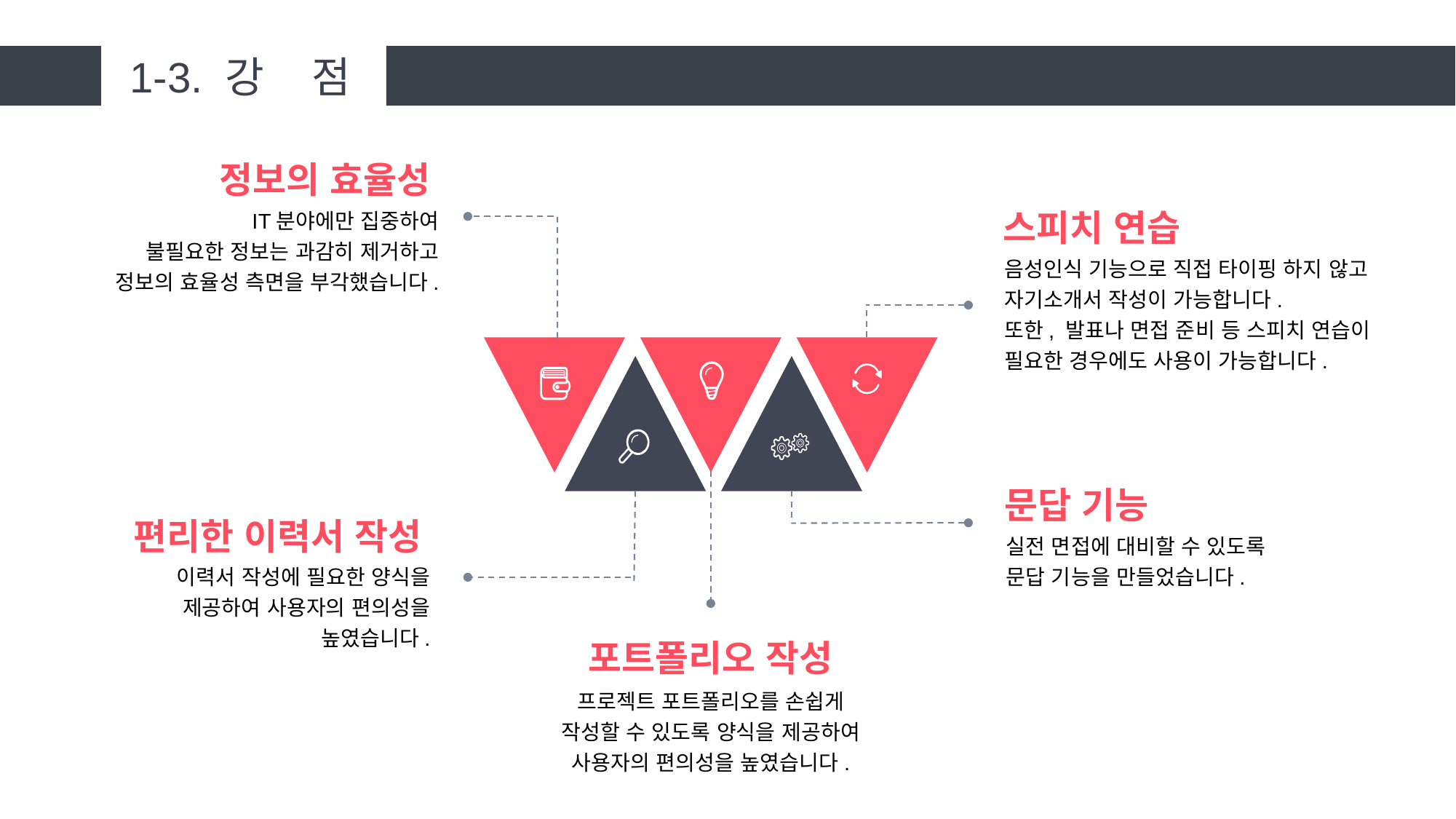

1-3. 강    점
정보의 효율성
IT분야에만 집중하여
불필요한 정보는 과감히 제거하고
정보의 효율성 측면을 부각했습니다.

스피치 연습
음성인식 기능으로 직접 타이핑 하지 않고 자기소개서 작성이 가능합니다.
또한, 발표나 면접 준비 등 스피치 연습이 필요한 경우에도 사용이 가능합니다.

문답 기능
편리한 이력서 작성
실전 면접에 대비할 수 있도록
문답 기능을 만들었습니다.
이력서 작성에 필요한 양식을
제공하여 사용자의 편의성을 높였습니다.
포트폴리오 작성
프로젝트 포트폴리오를 손쉽게
작성할 수 있도록 양식을 제공하여
사용자의 편의성을 높였습니다.